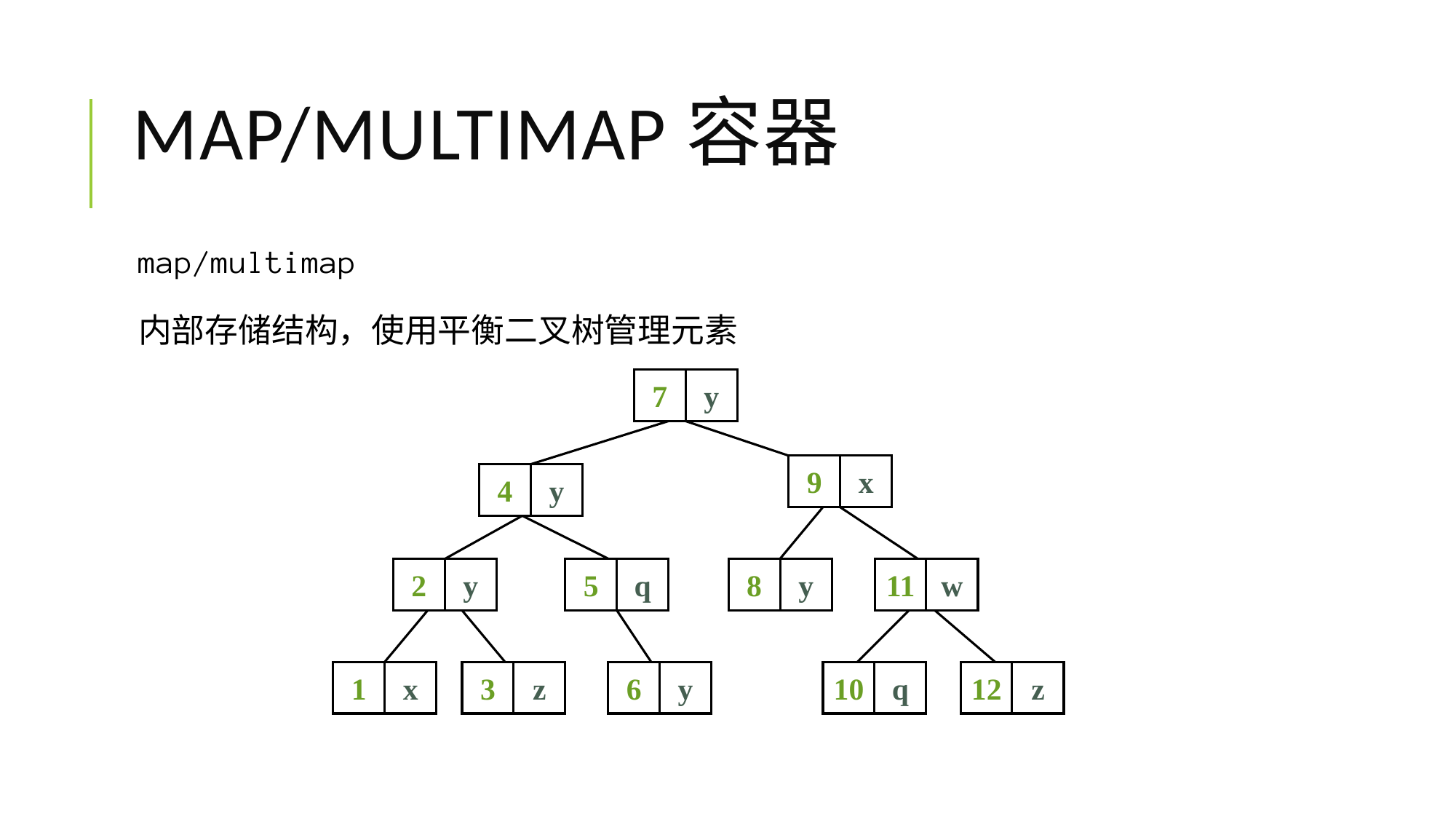

# map/multimap容器
map/multimap
内部存储结构，使用平衡二叉树管理元素
7
y

9
x
y
4

y
q
y
w
2
5
8
11

1
x
3
z
6
y
10
q
12
z